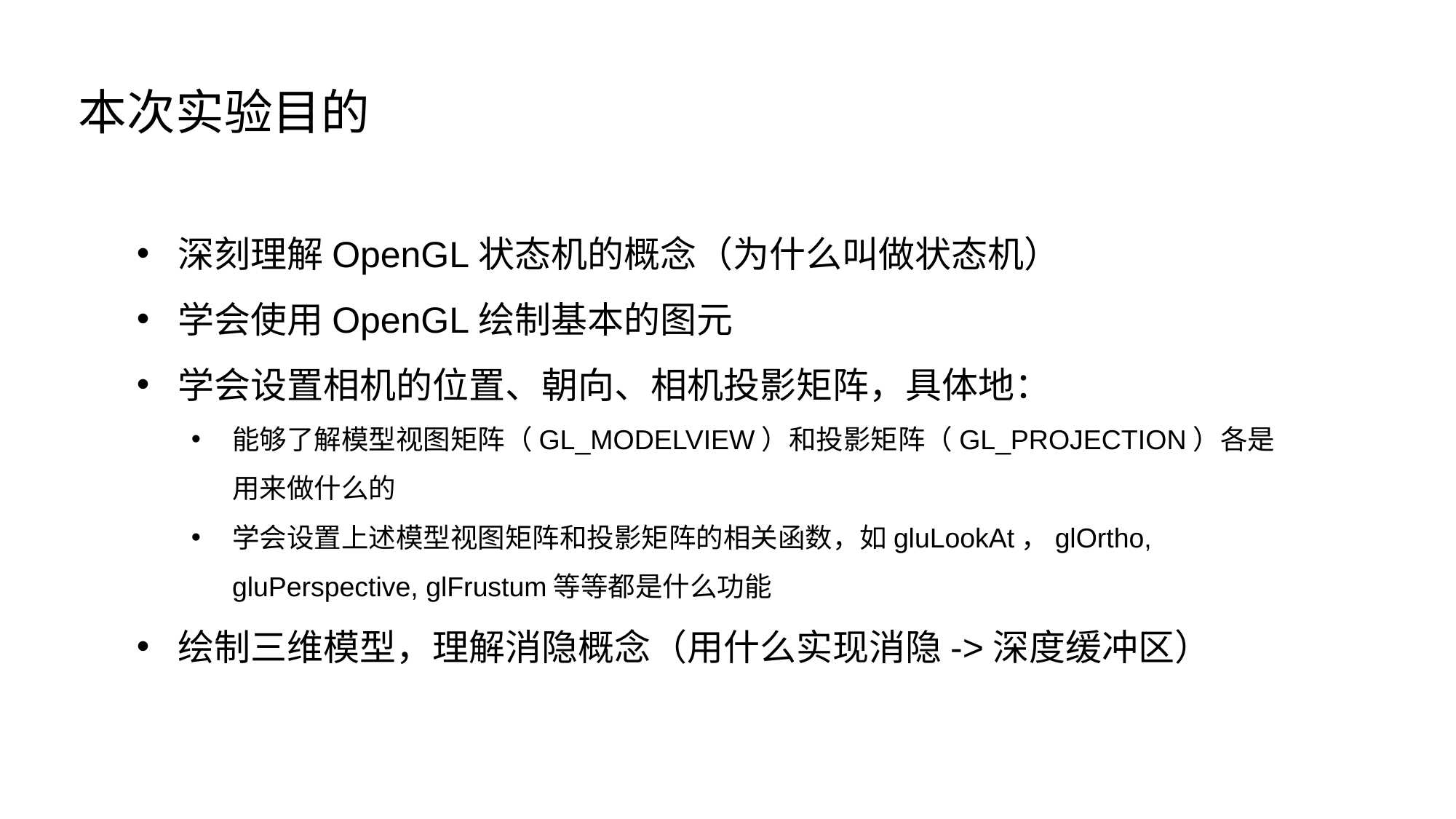

本次实验目的
深刻理解OpenGL状态机的概念（为什么叫做状态机）
学会使用OpenGL绘制基本的图元
学会设置相机的位置、朝向、相机投影矩阵，具体地：
能够了解模型视图矩阵（GL_MODELVIEW）和投影矩阵（GL_PROJECTION）各是用来做什么的
学会设置上述模型视图矩阵和投影矩阵的相关函数，如gluLookAt，glOrtho, gluPerspective, glFrustum等等都是什么功能
绘制三维模型，理解消隐概念（用什么实现消隐->深度缓冲区）